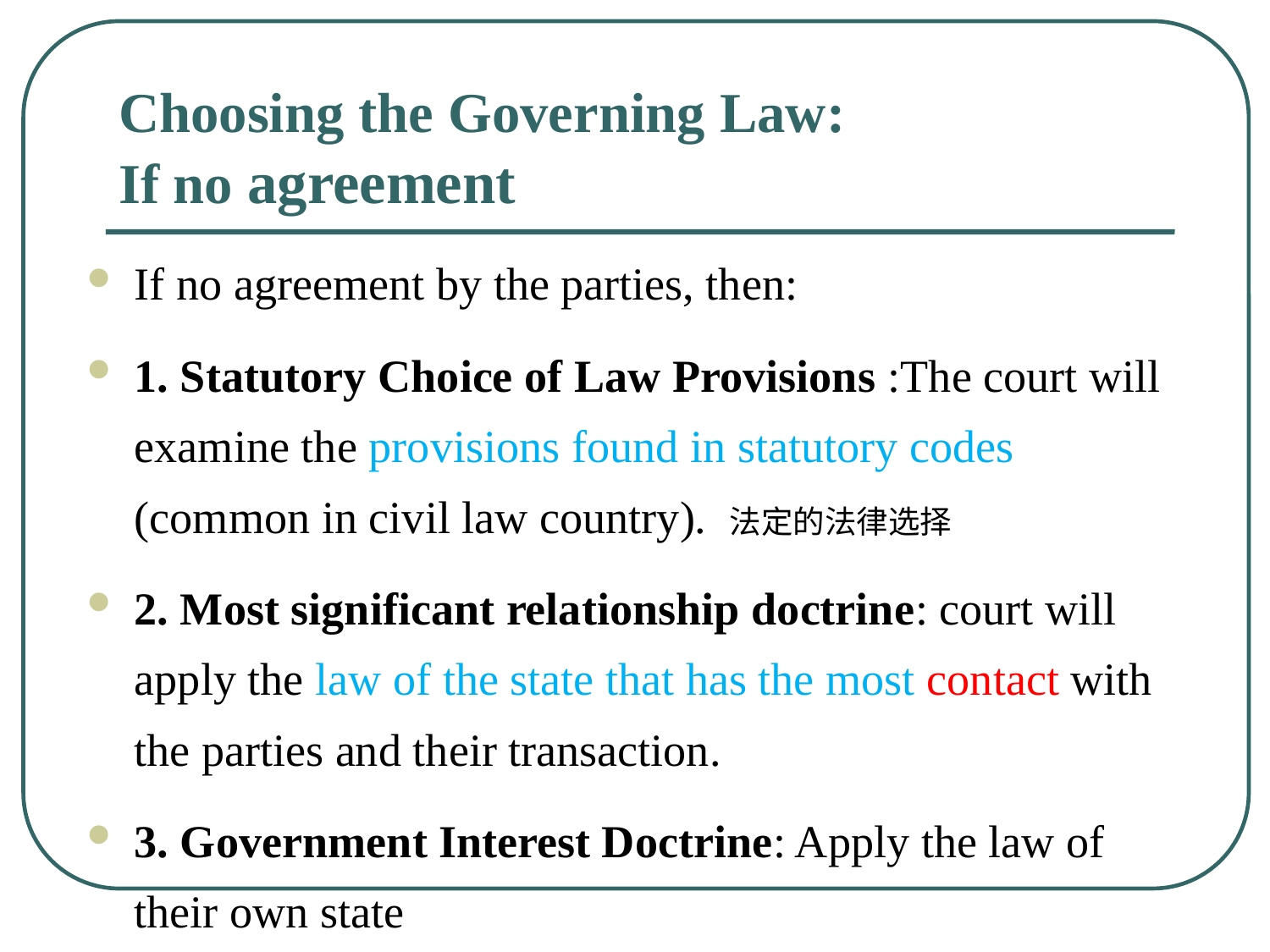

# Choosing the Governing Law: If no agreement
If no agreement by the parties, then:
1. Statutory Choice of Law Provisions :The court will examine the provisions found in statutory codes (common in civil law country). 法定的法律选择
2. Most significant relationship doctrine: court will apply the law of the state that has the most contact with the parties and their transaction.
3. Government Interest Doctrine: Apply the law of their own state